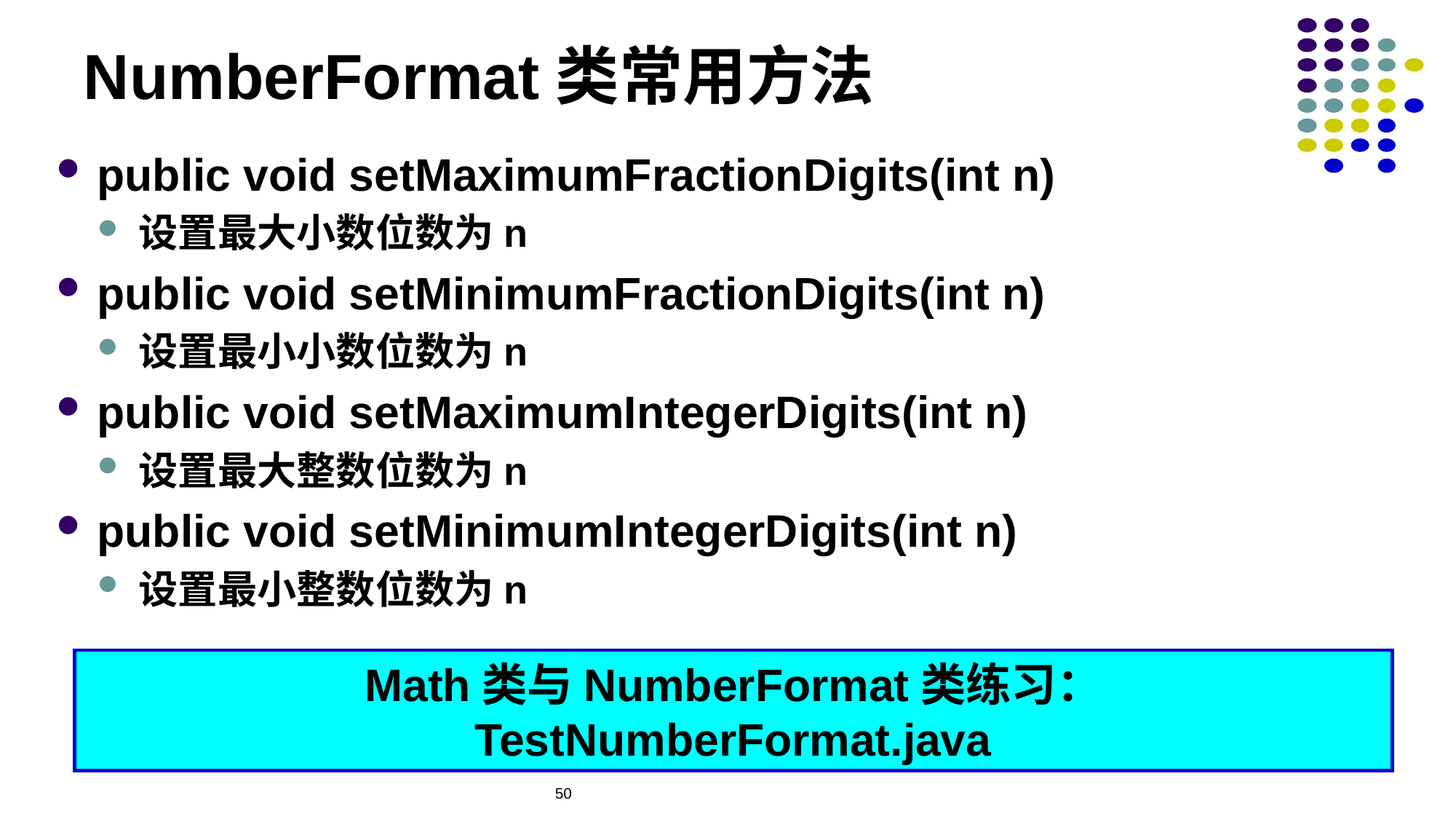

# NumberFormat类常用方法
public void setMaximumFractionDigits(int n)
设置最大小数位数为n
public void setMinimumFractionDigits(int n)
设置最小小数位数为n
public void setMaximumIntegerDigits(int n)
设置最大整数位数为n
public void setMinimumIntegerDigits(int n)
设置最小整数位数为n
Math类与NumberFormat类练习：
TestNumberFormat.java
50